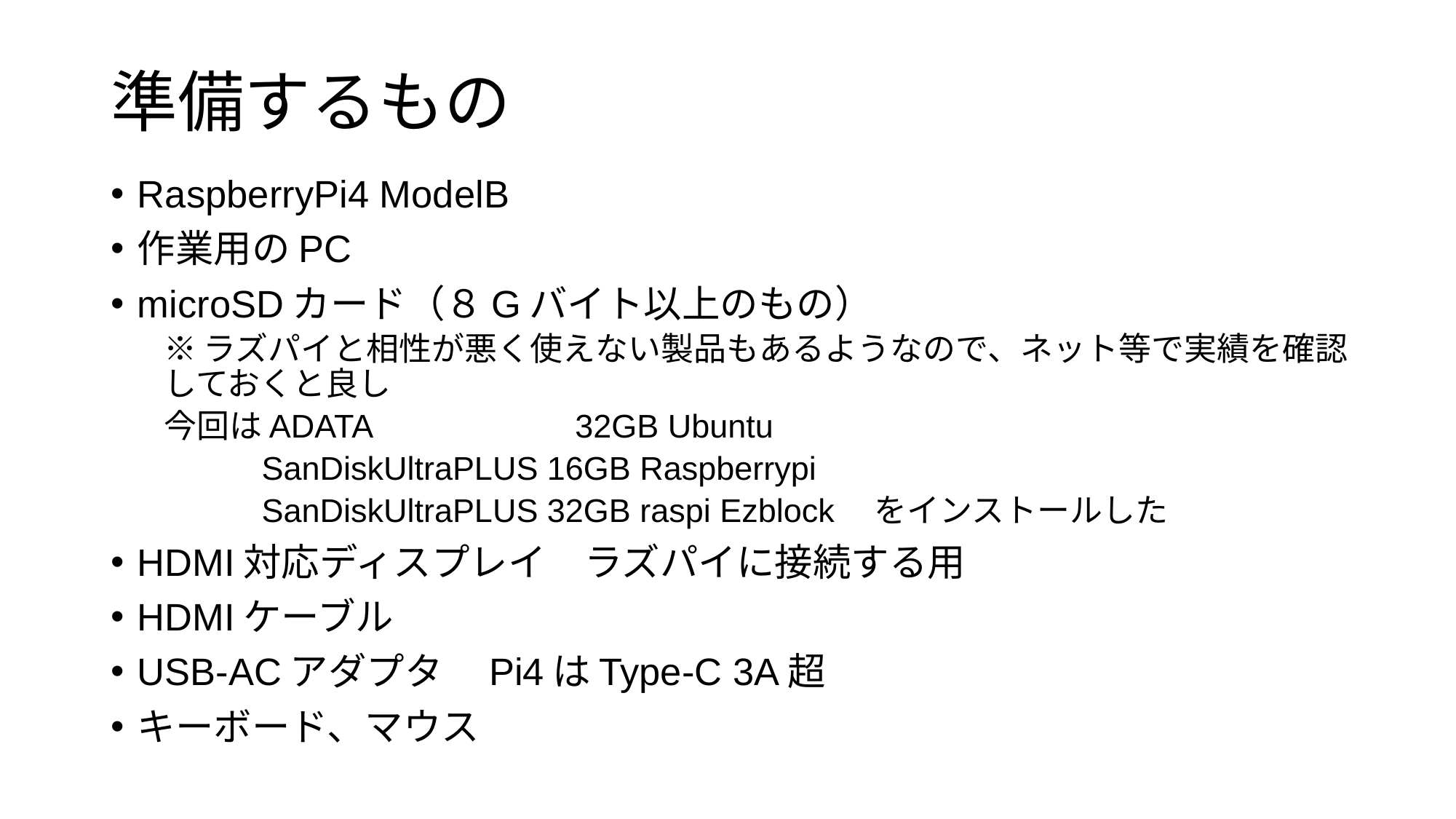

# 準備するもの
RaspberryPi4 ModelB
作業用のPC
microSDカード（８Gバイト以上のもの）
※ラズパイと相性が悪く使えない製品もあるようなので、ネット等で実績を確認しておくと良し
今回はADATA	     	  32GB Ubuntu
      　 SanDiskUltraPLUS 16GB Raspberrypi
   　    SanDiskUltraPLUS 32GB raspi Ezblock　をインストールした
HDMI対応ディスプレイ　ラズパイに接続する用
HDMIケーブル
USB-ACアダプタ　Pi4はType-C 3A超
キーボード、マウス